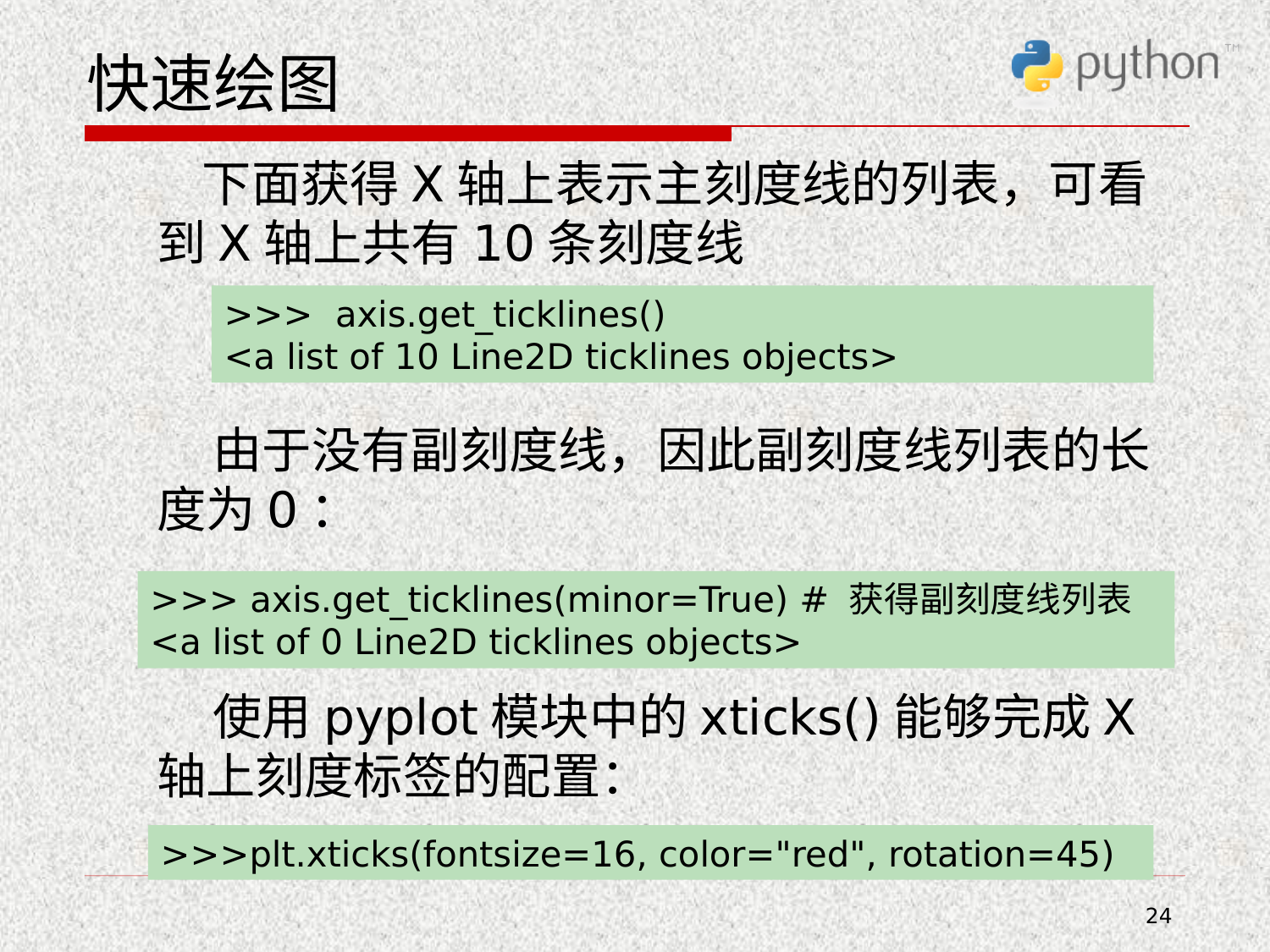

# 快速绘图
         下面获得X轴上表示主刻度线的列表，可看到X轴上共有10条刻度线

          由于没有副刻度线，因此副刻度线列表的长度为0：

          使用pyplot模块中的xticks()能够完成X轴上刻度标签的配置：

>>>  axis.get_ticklines()
<a list of 10 Line2D ticklines objects>
>>> axis.get_ticklines(minor=True) # 获得副刻度线列表
<a list of 0 Line2D ticklines objects>
>>>plt.xticks(fontsize=16, color="red", rotation=45)
24